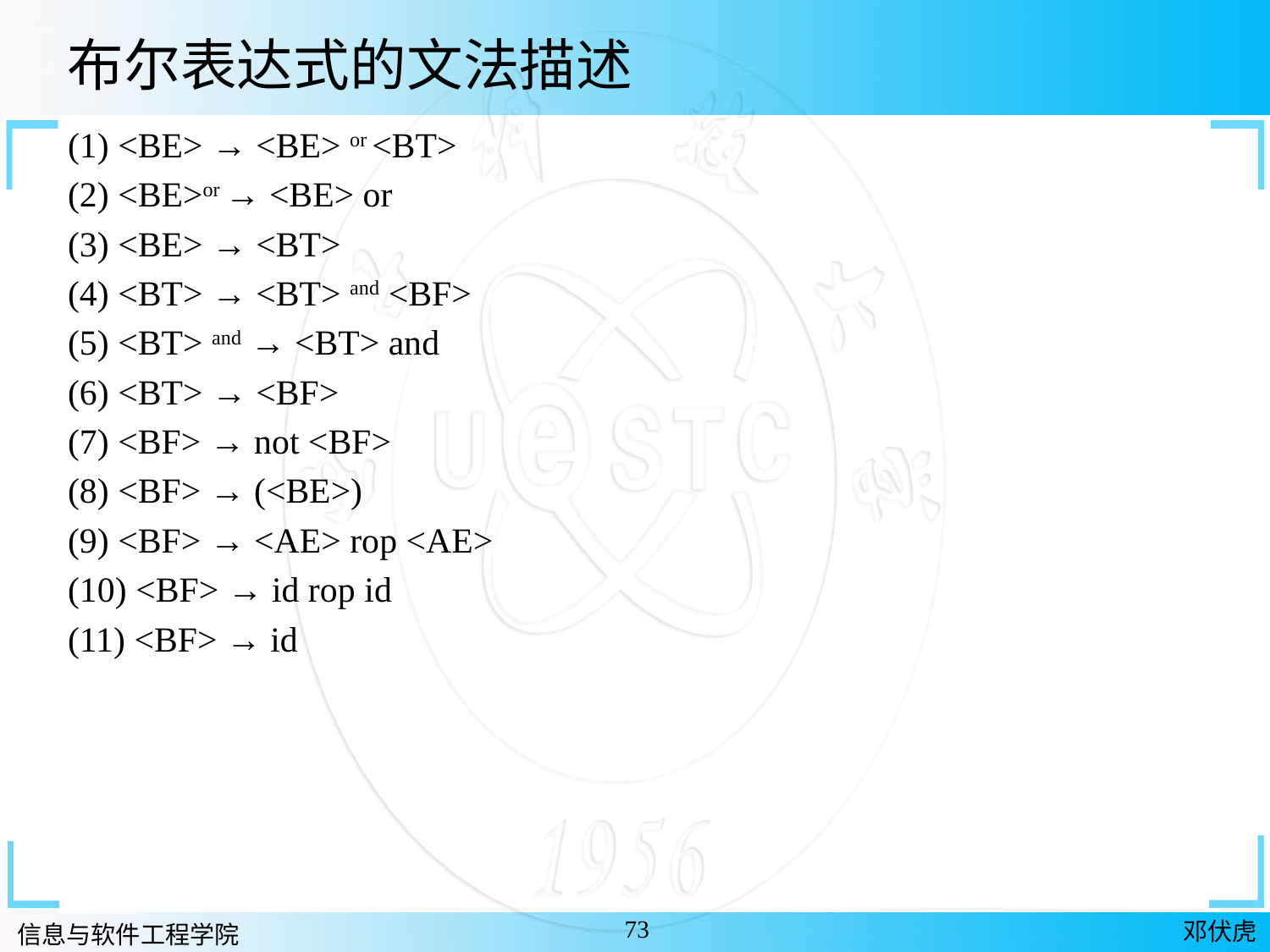

布尔表达式的文法描述
(1) <BE> → <BE> or <BT>
(2) <BE>or → <BE> or
(3) <BE> → <BT>
(4) <BT> → <BT> and <BF>
(5) <BT> and → <BT> and
(6) <BT> → <BF>
(7) <BF> → not <BF>
(8) <BF> → (<BE>)
(9) <BF> → <AE> rop <AE>
(10) <BF> → id rop id
(11) <BF> → id
73
邓伏虎
信息与软件工程学院